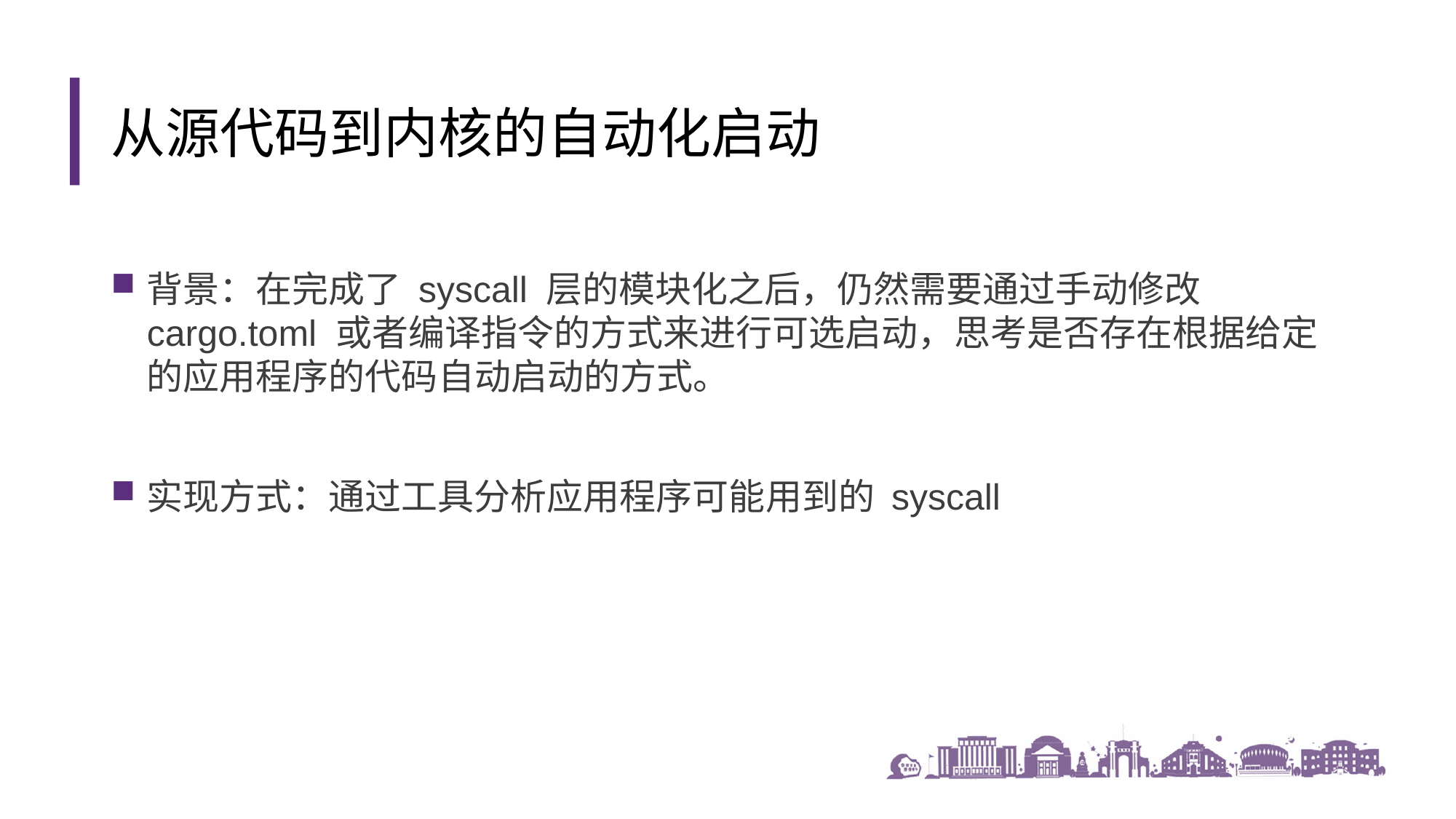

从源代码到内核的自动化启动
背景：在完成了 syscall 层的模块化之后，仍然需要通过手动修改 cargo.toml 或者编译指令的方式来进行可选启动，思考是否存在根据给定的应用程序的代码自动启动的方式。

实现方式：通过工具分析应用程序可能用到的 syscall